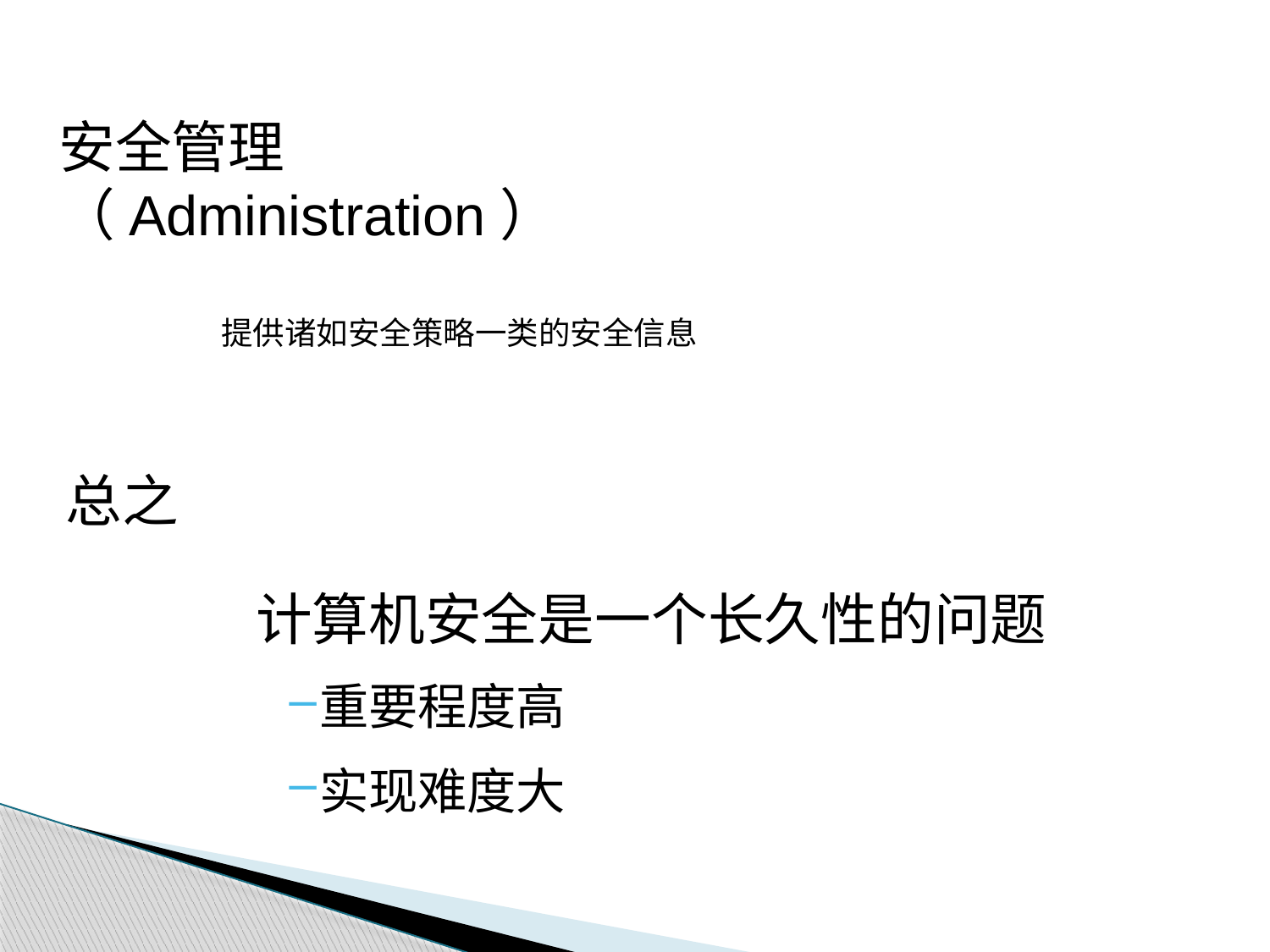

安全管理
（Administration）
提供诸如安全策略一类的安全信息
总之
计算机安全是一个长久性的问题
重要程度高
实现难度大